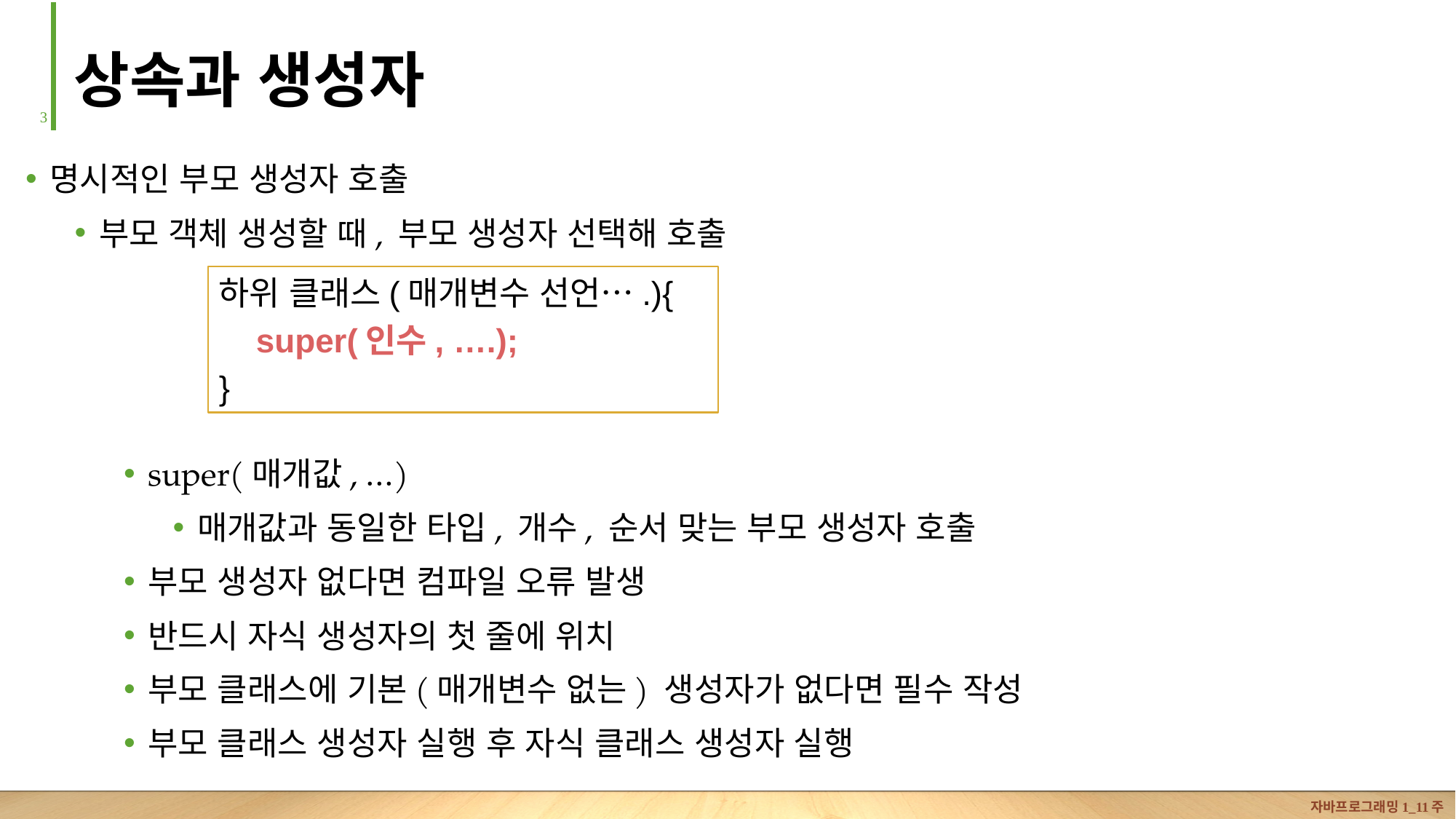

# 상속과 생성자
3
명시적인 부모 생성자 호출
부모 객체 생성할 때, 부모 생성자 선택해 호출

super(매개값, …)
매개값과 동일한 타입, 개수, 순서 맞는 부모 생성자 호출
부모 생성자 없다면 컴파일 오류 발생
반드시 자식 생성자의 첫 줄에 위치
부모 클래스에 기본(매개변수 없는) 생성자가 없다면 필수 작성
부모 클래스 생성자 실행 후 자식 클래스 생성자 실행

하위 클래스(매개변수 선언….){
    super(인수, ….);
}
자바프로그래밍1_11주